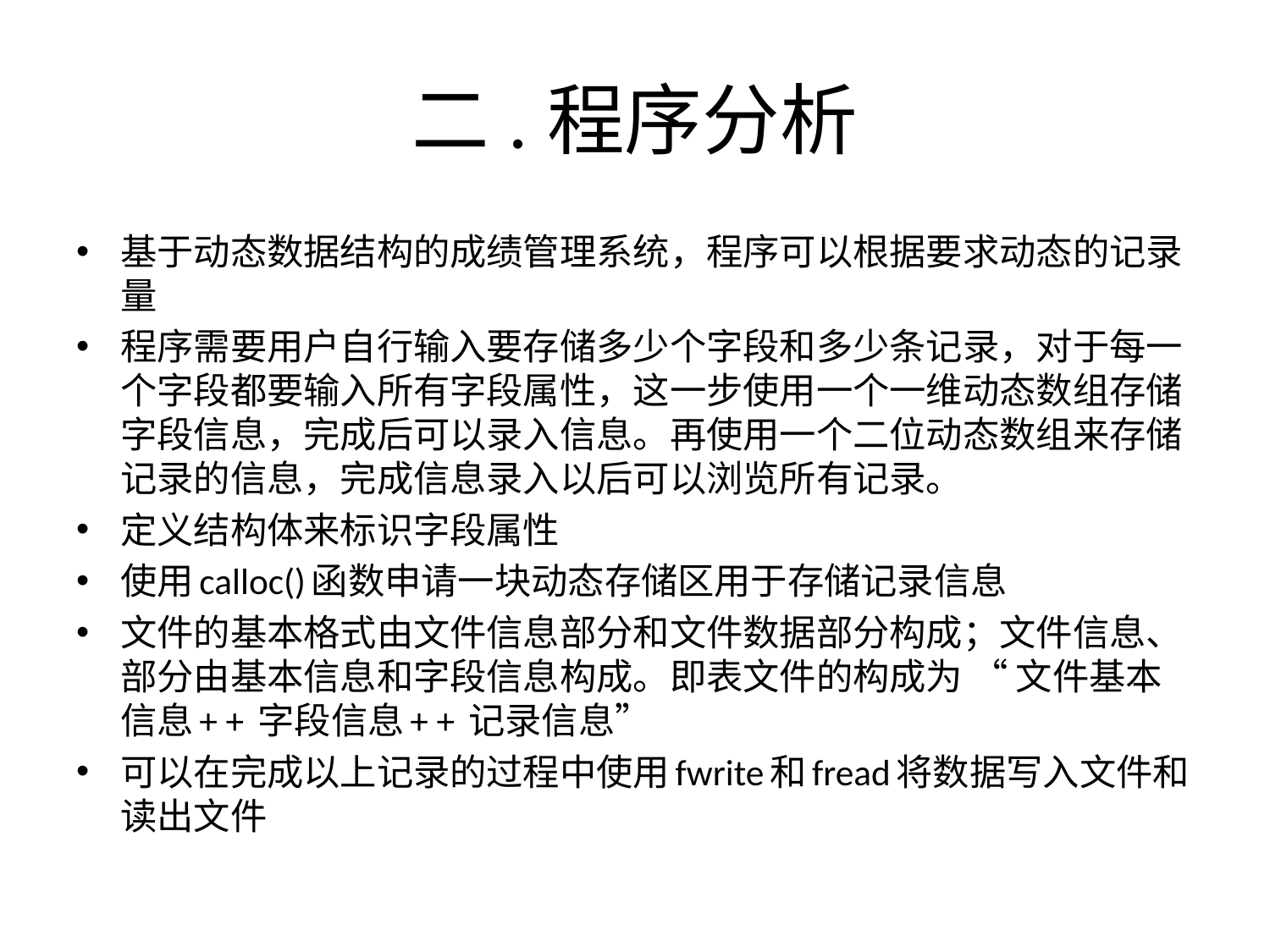

# 二.程序分析
基于动态数据结构的成绩管理系统，程序可以根据要求动态的记录量
程序需要用户自行输入要存储多少个字段和多少条记录，对于每一个字段都要输入所有字段属性，这一步使用一个一维动态数组存储字段信息，完成后可以录入信息。再使用一个二位动态数组来存储记录的信息，完成信息录入以后可以浏览所有记录。
定义结构体来标识字段属性
使用calloc()函数申请一块动态存储区用于存储记录信息
文件的基本格式由文件信息部分和文件数据部分构成；文件信息、部分由基本信息和字段信息构成。即表文件的构成为 “ 文件基本信息+ + 字段信息+ + 记录信息”
可以在完成以上记录的过程中使用fwrite和fread将数据写入文件和读出文件